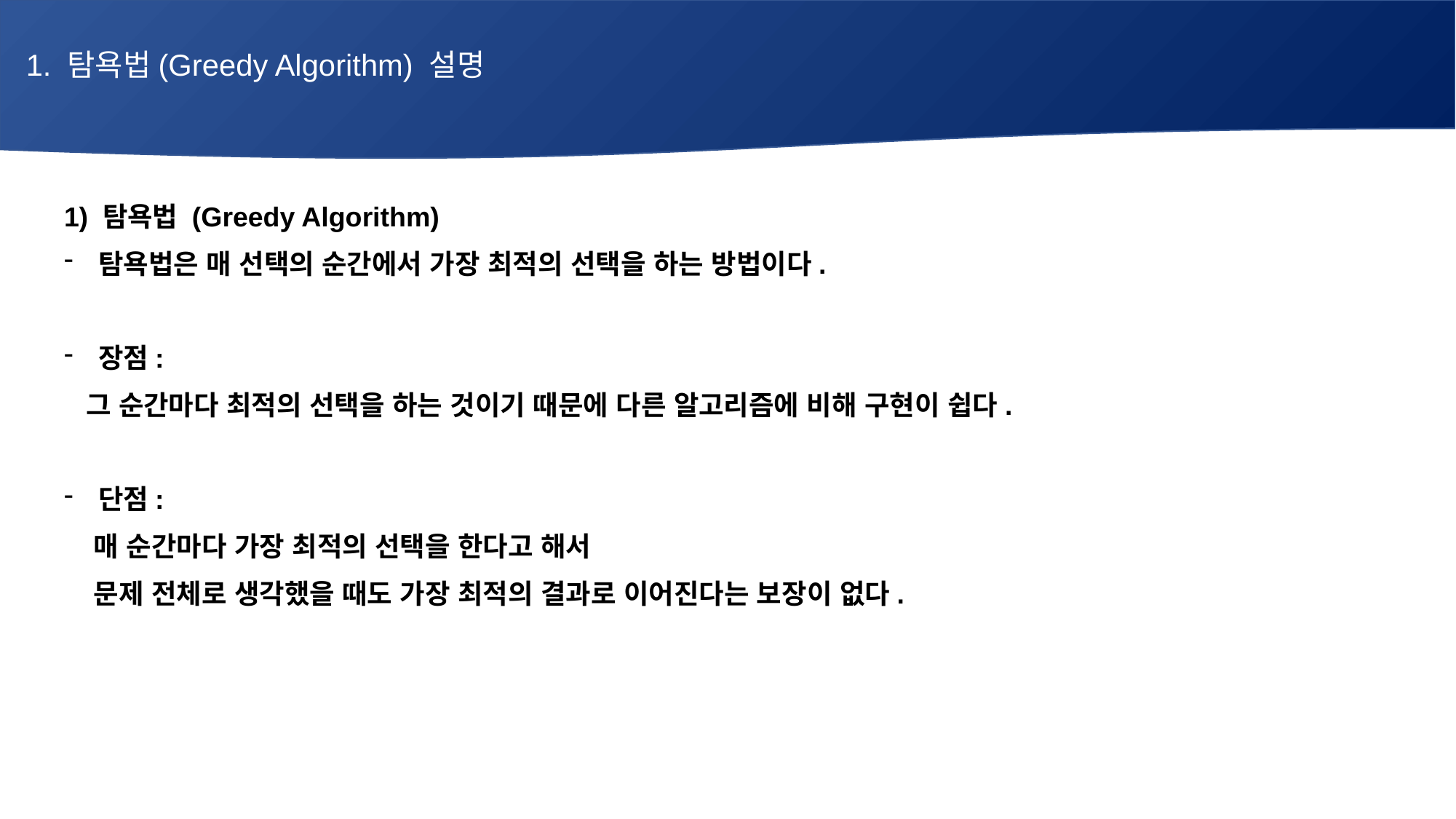

1. 탐욕법(Greedy Algorithm) 설명
# 매주 1 과제 LV2
1) 탐욕법 (Greedy Algorithm)
탐욕법은 매 선택의 순간에서 가장 최적의 선택을 하는 방법이다.

장점:
  그 순간마다 최적의 선택을 하는 것이기 때문에 다른 알고리즘에 비해 구현이 쉽다.

단점:
   매 순간마다 가장 최적의 선택을 한다고 해서
   문제 전체로 생각했을 때도 가장 최적의 결과로 이어진다는 보장이 없다.